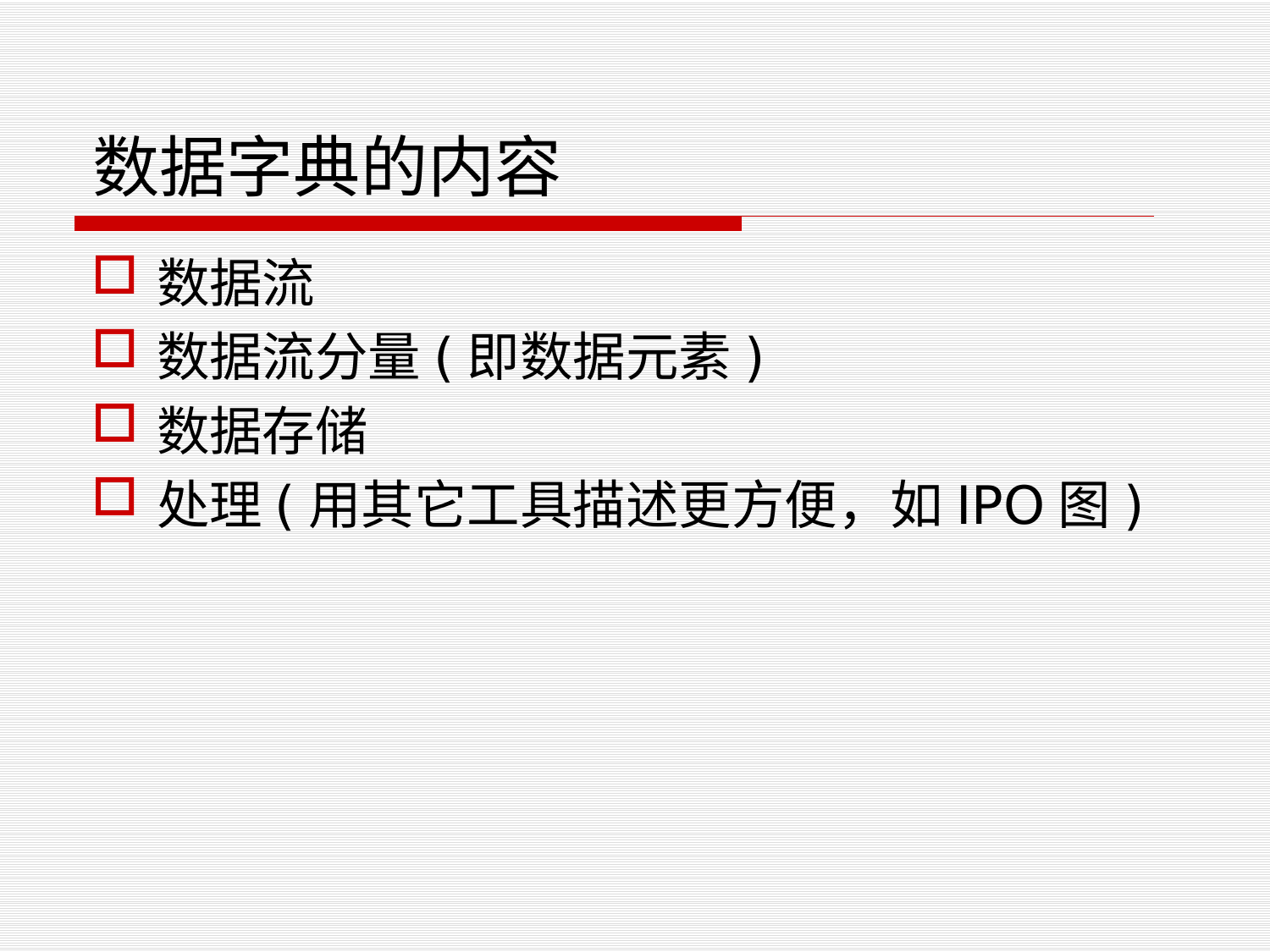

# 数据字典的内容
数据流
数据流分量(即数据元素)
数据存储
处理(用其它工具描述更方便，如IPO图)